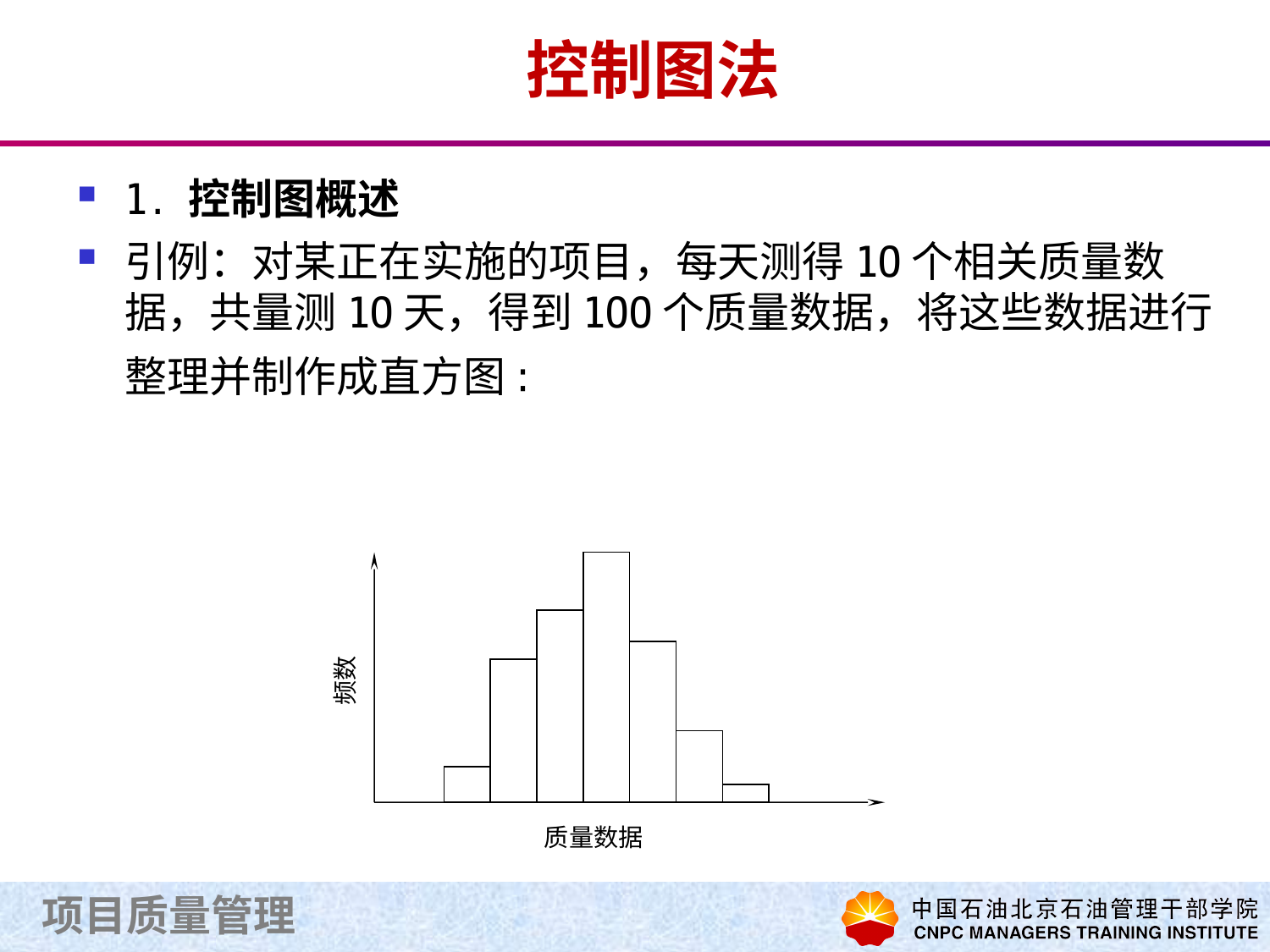

# 控制图法
1. 控制图概述
引例：对某正在实施的项目，每天测得10个相关质量数据，共量测10天，得到100个质量数据，将这些数据进行整理并制作成直方图:

频数

质量数据